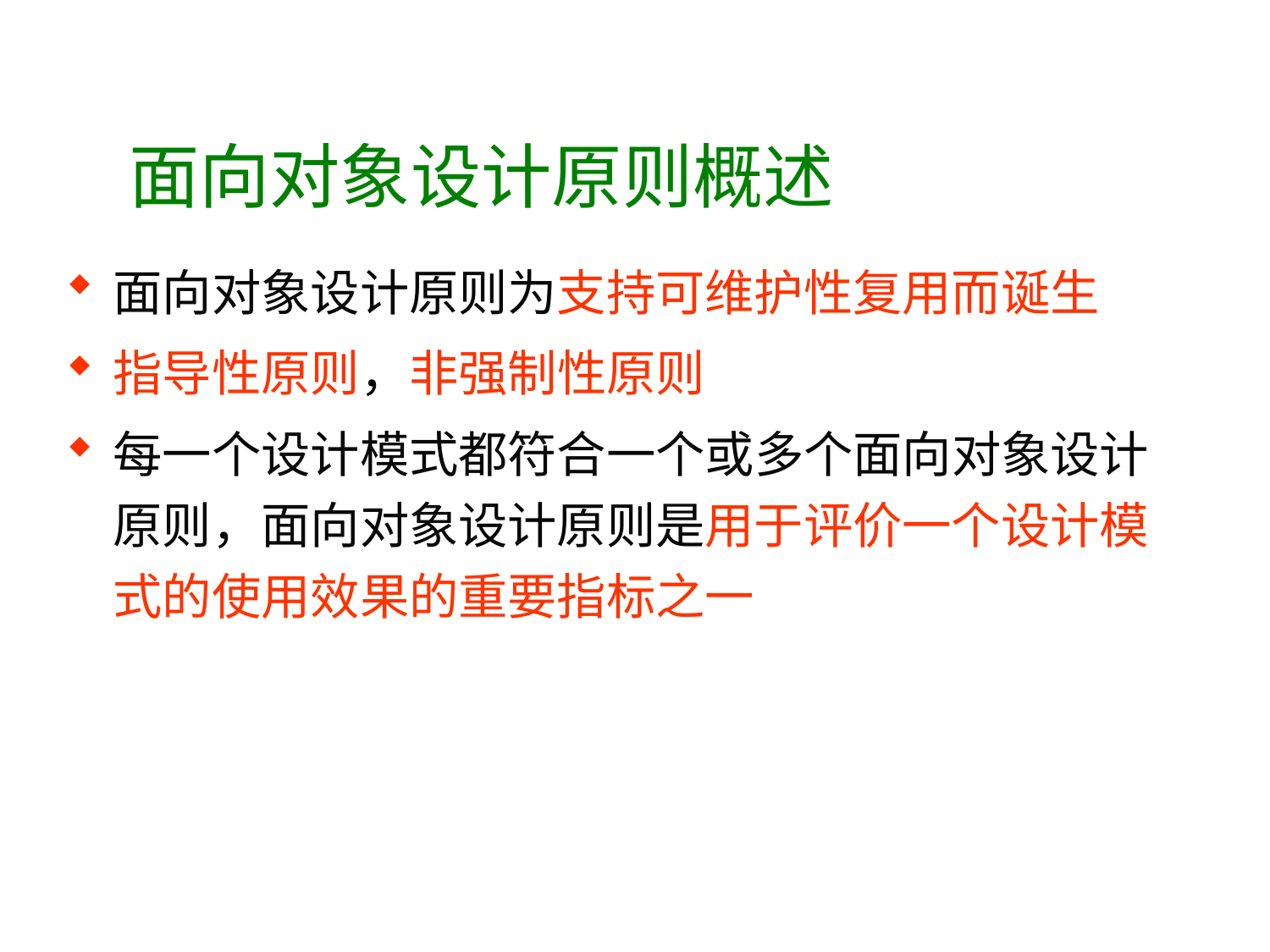

# 面向对象设计原则概述
面向对象设计原则为支持可维护性复用而诞生
指导性原则，非强制性原则
每一个设计模式都符合一个或多个面向对象设计原则，面向对象设计原则是用于评价一个设计模式的使用效果的重要指标之一